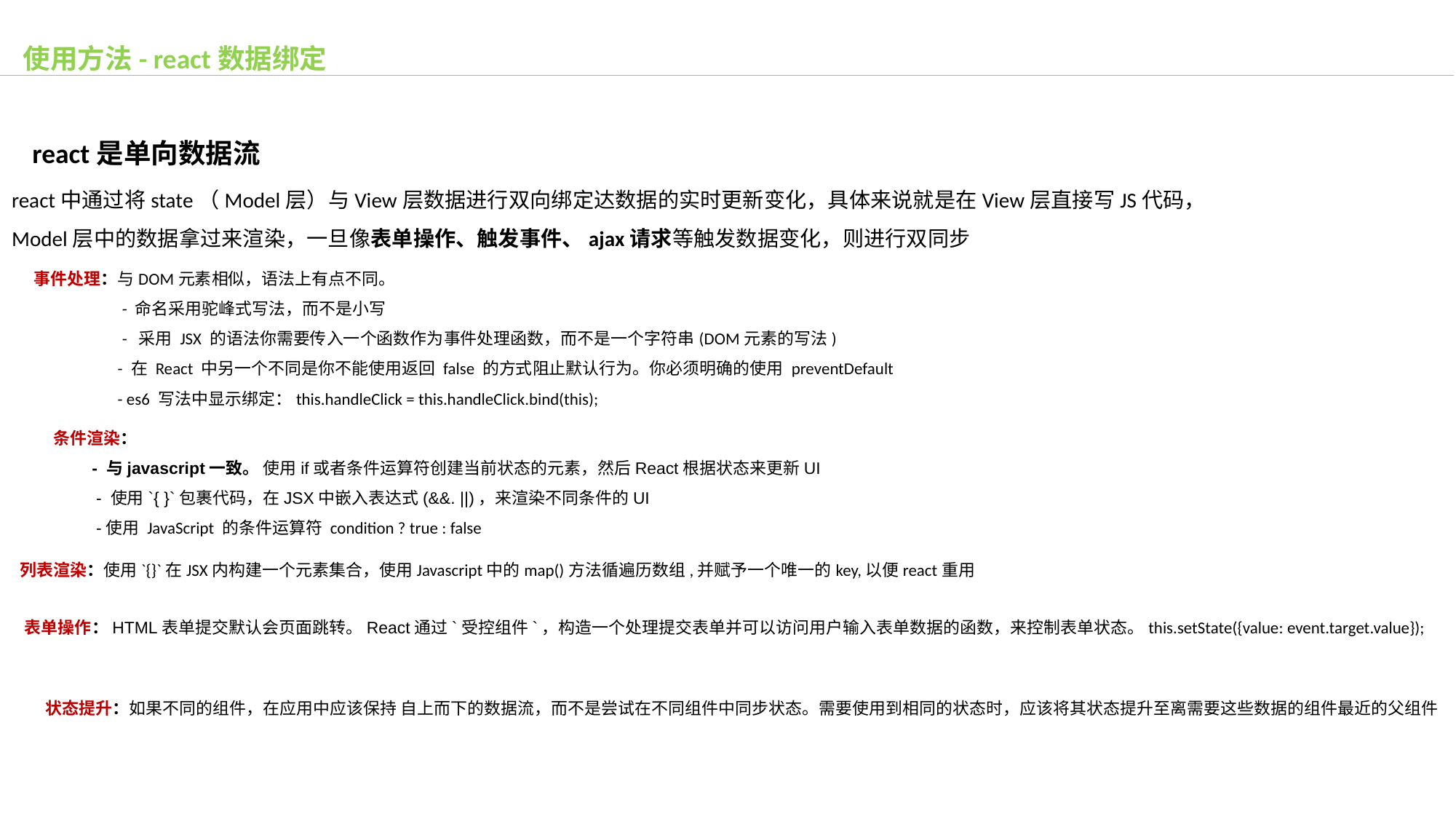

使用方法- react数据绑定
react是单向数据流
react中通过将state（Model层）与View层数据进行双向绑定达数据的实时更新变化，具体来说就是在View层直接写JS代码，
Model层中的数据拿过来渲染，一旦像表单操作、触发事件、ajax请求等触发数据变化，则进行双同步
事件处理：与DOM元素相似，语法上有点不同。
                      - 命名采用驼峰式写法，而不是小写
                      -  采用 JSX 的语法你需要传入一个函数作为事件处理函数，而不是一个字符串(DOM元素的写法)
                      - 在 React 中另一个不同是你不能使用返回 false 的方式阻止默认行为。你必须明确的使用 preventDefault
                      - es6 写法中显示绑定：this.handleClick = this.handleClick.bind(this);
条件渲染：
         - 与javascript一致。 使用if或者条件运算符创建当前状态的元素，然后React根据状态来更新UI
         - 使用`{ }`包裹代码，在JSX中嵌入表达式(&&. ||)，来渲染不同条件的UI
         -使用 JavaScript 的条件运算符 condition ? true : false
列表渲染：使用`{}`在JSX内构建一个元素集合，使用Javascript中的map()方法循遍历数组,并赋予一个唯一的key,以便react重用
表单操作：HTML表单提交默认会页面跳转。React通过`受控组件`，构造一个处理提交表单并可以访问用户输入表单数据的函数，来控制表单状态。this.setState({value: event.target.value});
状态提升：如果不同的组件，在应用中应该保持 自上而下的数据流，而不是尝试在不同组件中同步状态。需要使用到相同的状态时，应该将其状态提升至离需要这些数据的组件最近的父组件